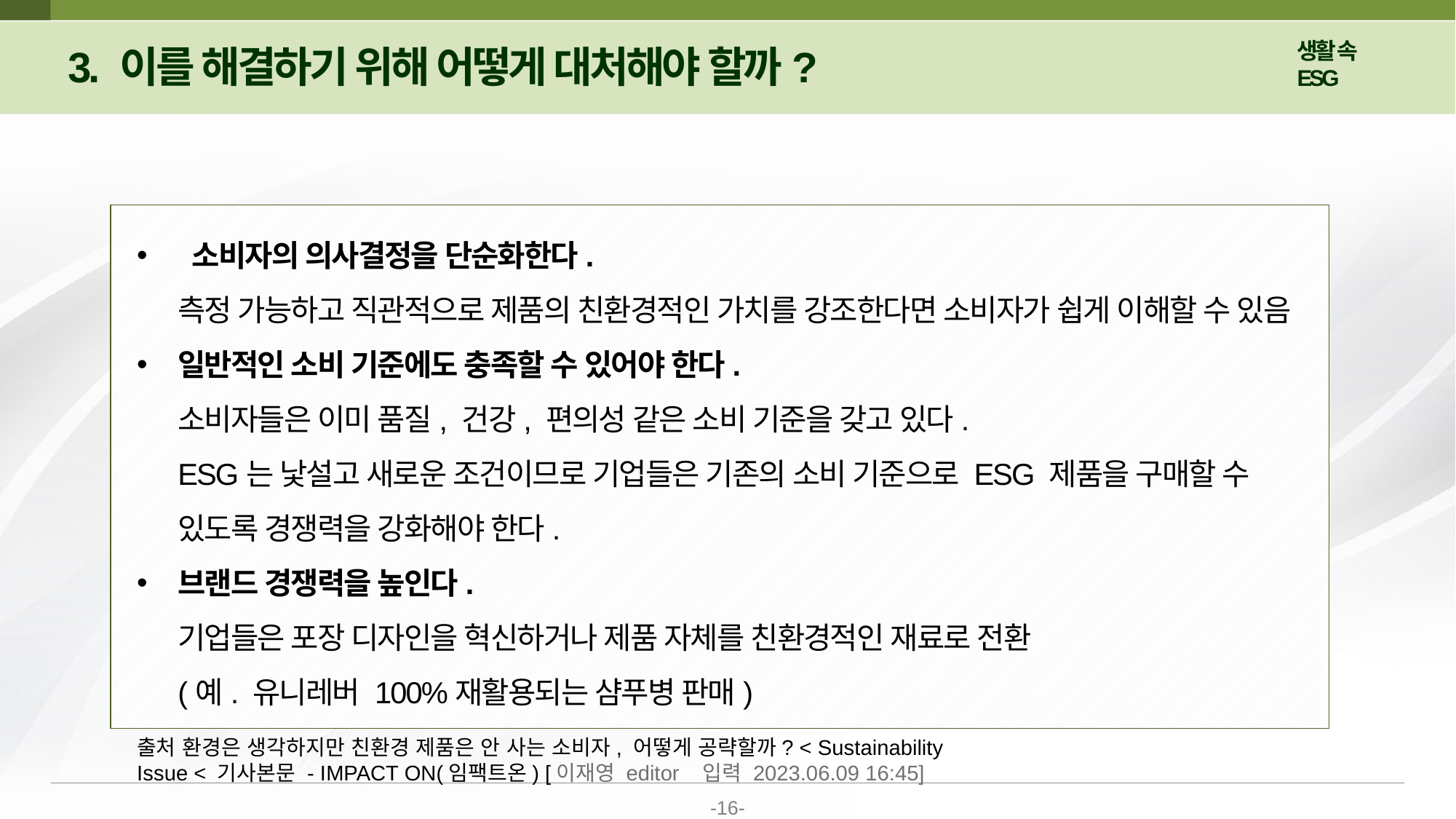

3. 이를 해결하기 위해 어떻게 대처해야 할까?

 소비자의 의사결정을 단순화한다.
측정 가능하고 직관적으로 제품의 친환경적인 가치를 강조한다면 소비자가 쉽게 이해할 수 있음
일반적인 소비 기준에도 충족할 수 있어야 한다.
소비자들은 이미 품질, 건강, 편의성 같은 소비 기준을 갖고 있다.
ESG는 낯설고 새로운 조건이므로 기업들은 기존의 소비 기준으로 ESG 제품을 구매할 수 있도록 경쟁력을 강화해야 한다.
브랜드 경쟁력을 높인다.
기업들은 포장 디자인을 혁신하거나 제품 자체를 친환경적인 재료로 전환
(예. 유니레버 100%재활용되는 샴푸병 판매)
출처 환경은 생각하지만 친환경 제품은 안 사는 소비자, 어떻게 공략할까? < Sustainability Issue < 기사본문 - IMPACT ON(임팩트온) [이재영 editor   입력 2023.06.09 16:45]